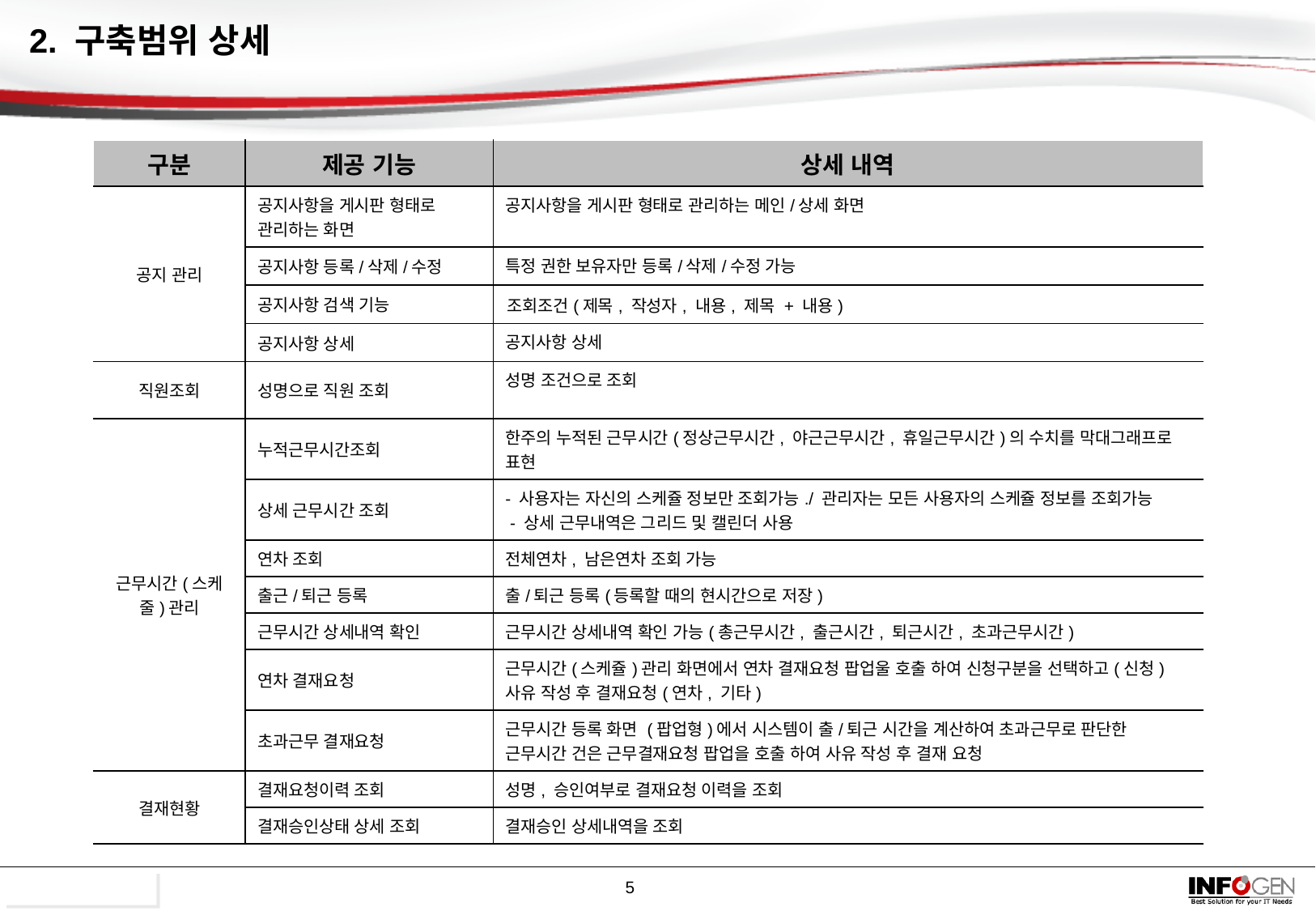

2. 구축범위 상세
| 구분 | 제공 기능 | 상세 내역 |
| --- | --- | --- |
| 공지 관리 | 공지사항을 게시판 형태로 관리하는 화면 | 공지사항을 게시판 형태로 관리하는 메인/상세 화면 |
|  | 공지사항 등록/삭제/수정 | 특정 권한 보유자만 등록/삭제/수정 가능 |
|  | 공지사항 검색 기능 | 조회조건(제목, 작성자, 내용, 제목 + 내용) |
|  | 공지사항 상세 | 공지사항 상세 |
| 직원조회 | 성명으로 직원 조회 | 성명 조건으로 조회 |
| 근무시간(스케줄)관리 | 누적근무시간조회 | 한주의 누적된 근무시간(정상근무시간, 야근근무시간, 휴일근무시간)의 수치를 막대그래프로 표현 |
|  | 상세 근무시간 조회 | - 사용자는 자신의 스케쥴 정보만 조회가능./ 관리자는 모든 사용자의 스케쥴 정보를 조회가능 - 상세 근무내역은 그리드 및 캘린더 사용 |
|  | 연차 조회 | 전체연차, 남은연차 조회 가능 |
|  | 출근/퇴근 등록 | 출/퇴근 등록(등록할 때의 현시간으로 저장) |
|  | 근무시간 상세내역 확인 | 근무시간 상세내역 확인 가능(총근무시간, 출근시간, 퇴근시간, 초과근무시간) |
|  | 연차 결재요청 | 근무시간(스케쥴)관리 화면에서 연차 결재요청 팝업울 호출 하여 신청구분을 선택하고(신청)사유 작성 후 결재요청(연차, 기타) |
|  | 초과근무 결재요청 | 근무시간 등록 화면 (팝업형)에서 시스템이 출/퇴근 시간을 계산하여 초과근무로 판단한 근무시간 건은 근무결재요청 팝업을 호출 하여 사유 작성 후 결재 요청 |
| 결재현황 | 결재요청이력 조회 | 성명, 승인여부로 결재요청 이력을 조회 |
|  | 결재승인상태 상세 조회 | 결재승인 상세내역을 조회 |